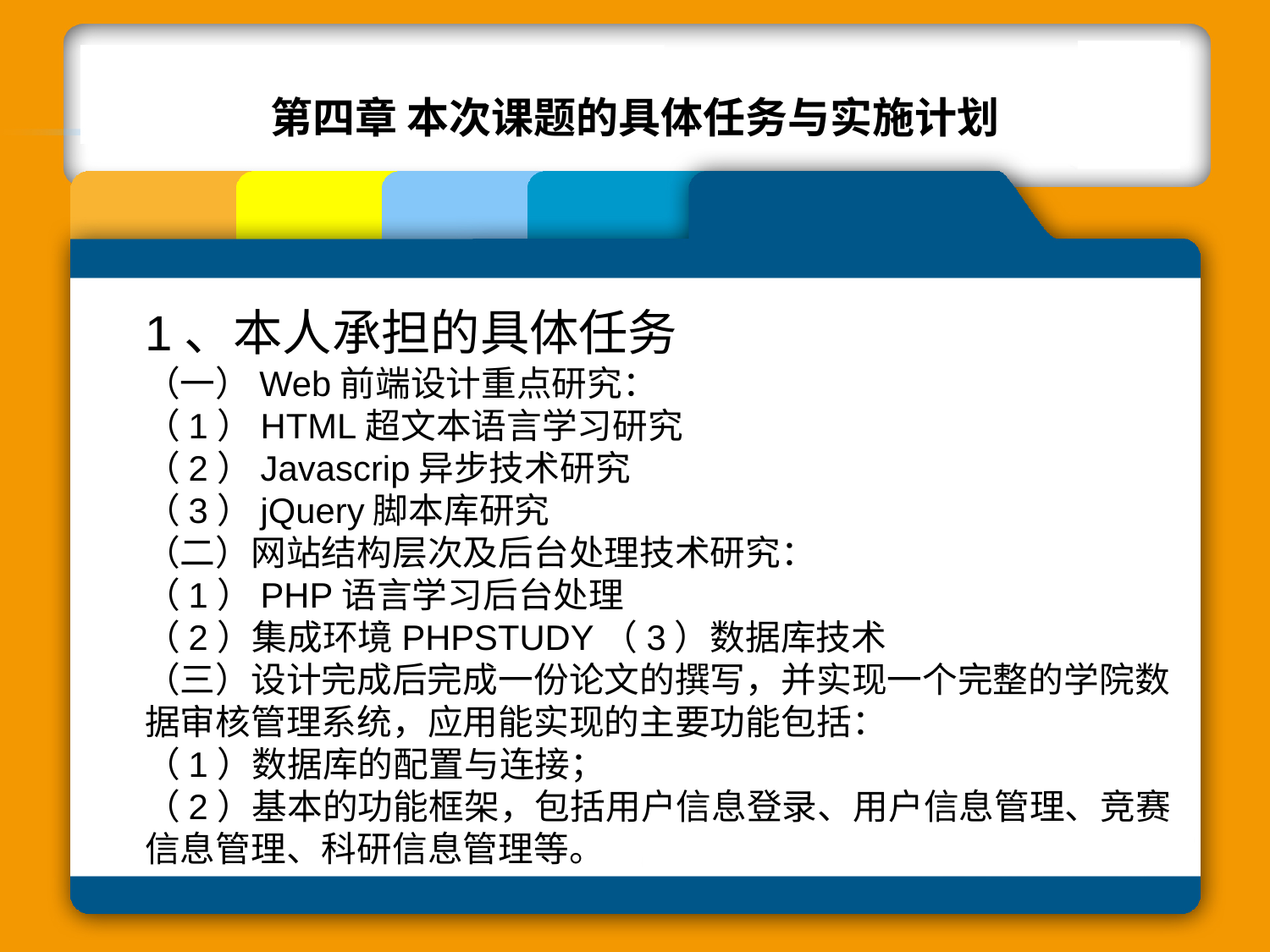

第四章 本次课题的具体任务与实施计划

1、本人承担的具体任务
（一）Web前端设计重点研究：（1）HTML超文本语言学习研究（2）Javascrip异步技术研究
（3）jQuery脚本库研究
（二）网站结构层次及后台处理技术研究：（1）PHP语言学习后台处理
（2）集成环境PHPSTUDY（3）数据库技术
（三）设计完成后完成一份论文的撰写，并实现一个完整的学院数据审核管理系统，应用能实现的主要功能包括：（1）数据库的配置与连接；（2）基本的功能框架，包括用户信息登录、用户信息管理、竞赛信息管理、科研信息管理等。